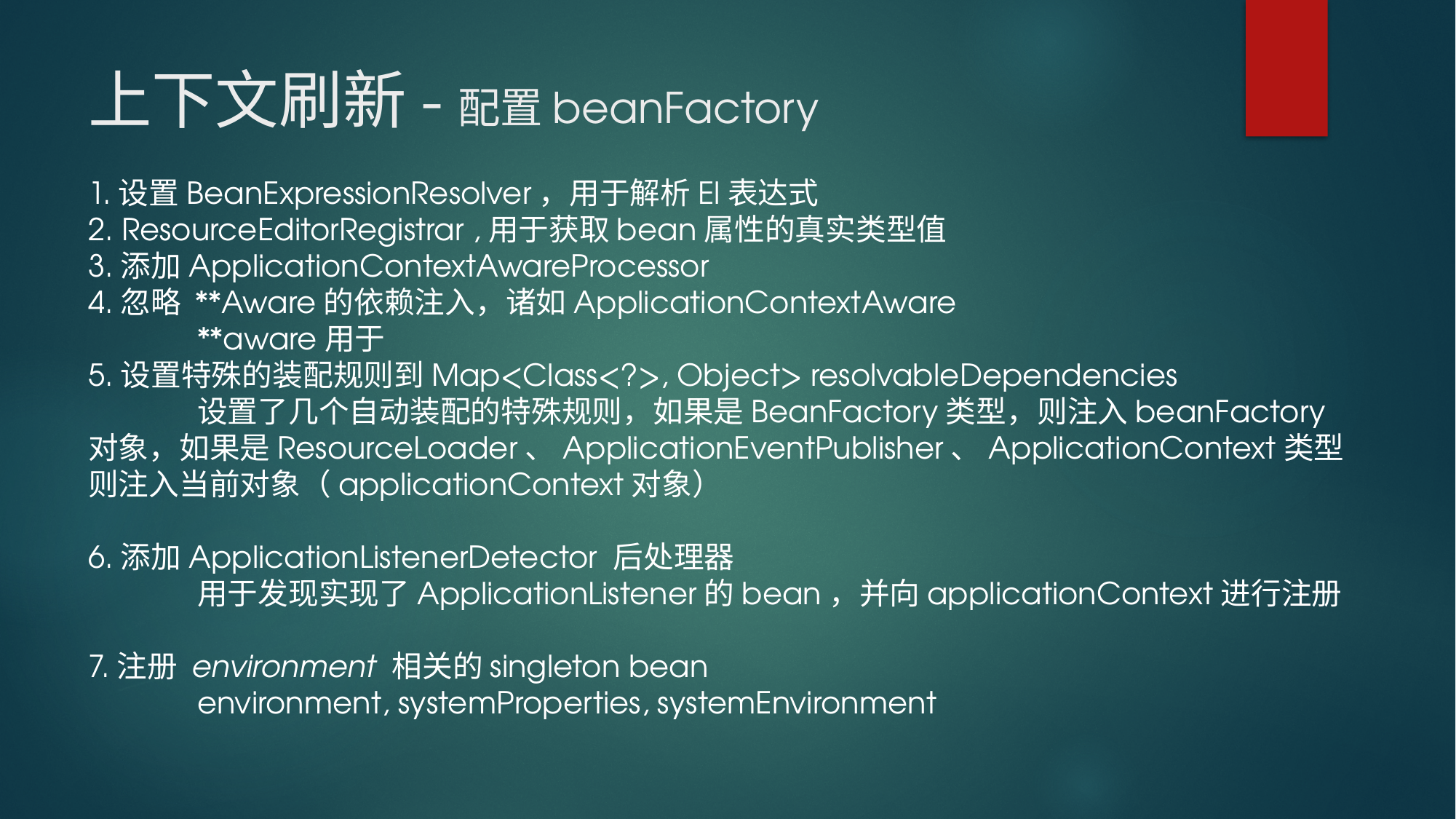

# 上下文刷新-配置beanFactory
1.设置BeanExpressionResolver，用于解析El表达式
2. ResourceEditorRegistrar ,用于获取bean属性的真实类型值
3.添加ApplicationContextAwareProcessor
4.忽略 **Aware的依赖注入，诸如ApplicationContextAware
	**aware用于
5.设置特殊的装配规则到Map<Class<?>, Object> resolvableDependencies
	设置了几个自动装配的特殊规则，如果是BeanFactory类型，则注入beanFactory对象，如果是ResourceLoader、ApplicationEventPublisher、ApplicationContext类型则注入当前对象（applicationContext对象）

6.添加ApplicationListenerDetector 后处理器
	用于发现实现了ApplicationListener的bean，并向applicationContext进行注册

7.注册 environment 相关的singleton bean
	environment, systemProperties, systemEnvironment